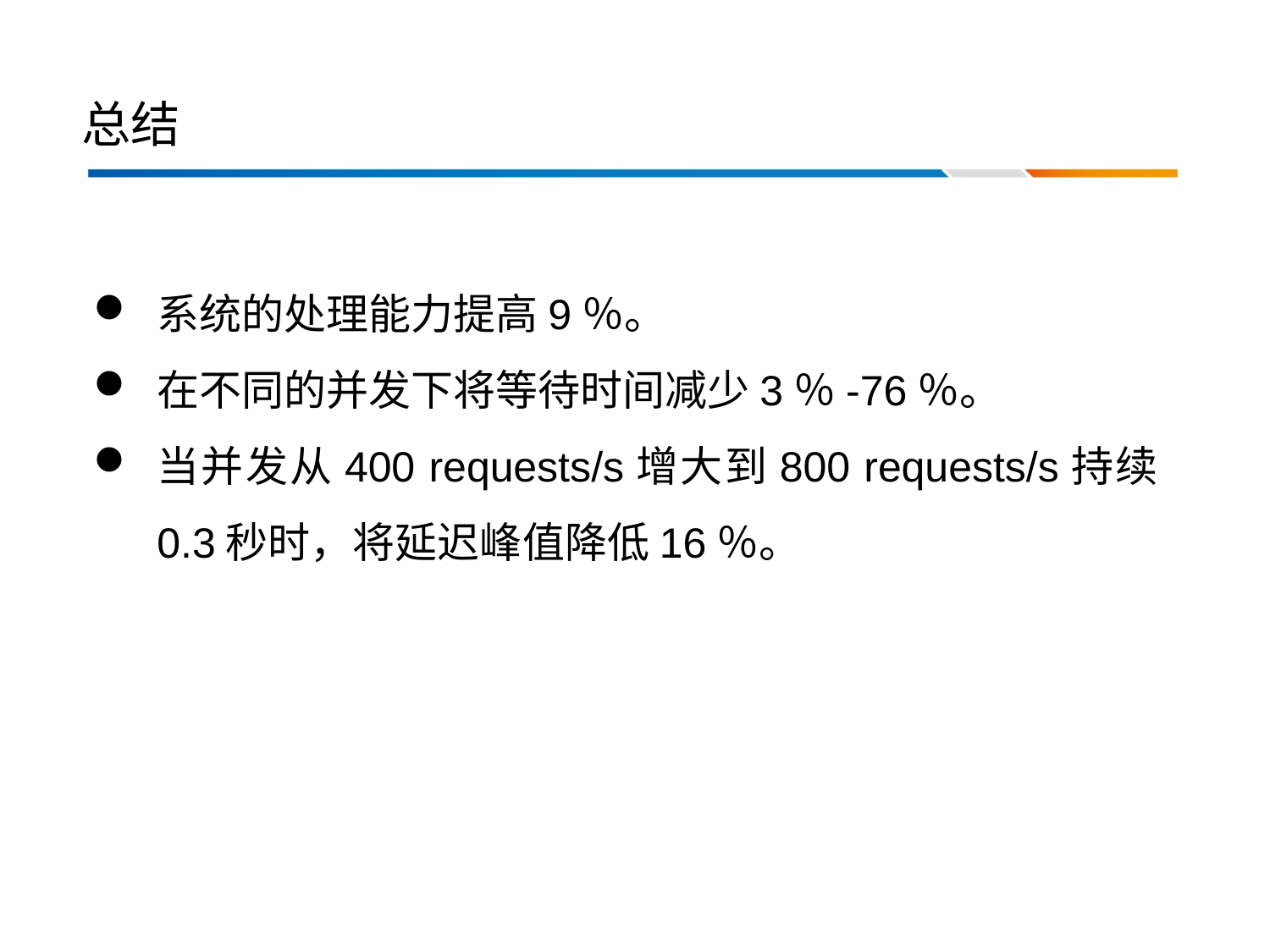

# 总结
系统的处理能力提高9％。
在不同的并发下将等待时间减少3％-76％。
当并发从400 requests/s增大到800 requests/s持续0.3秒时，将延迟峰值降低16％。